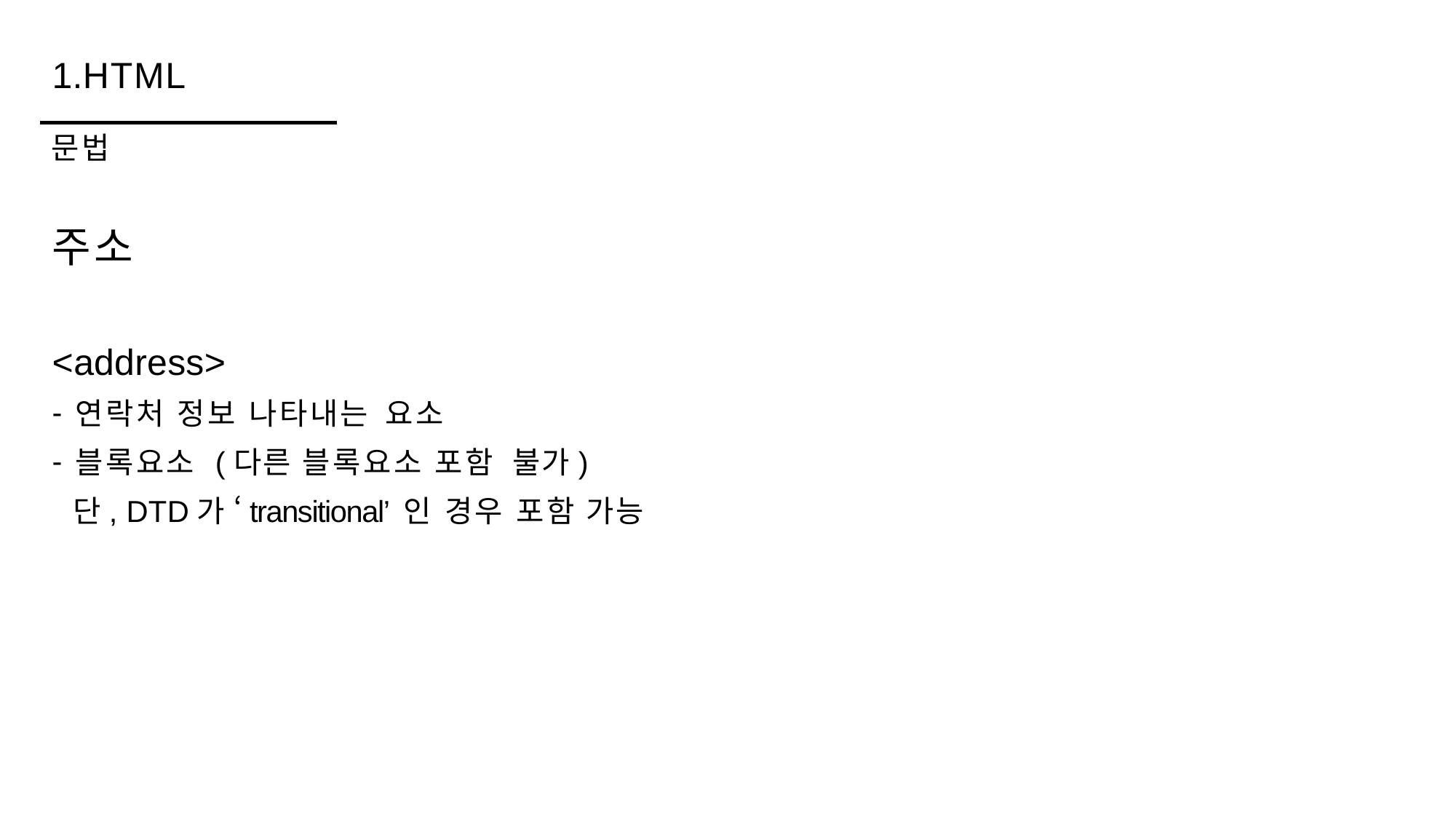

# 1.HTML

문법

주소

<address>
연락처 정보 나타내는 요소
블록요소 (다른 블록요소 포함 불가)
단, DTD가 ‘transitional’ 인 경우 포함 가능